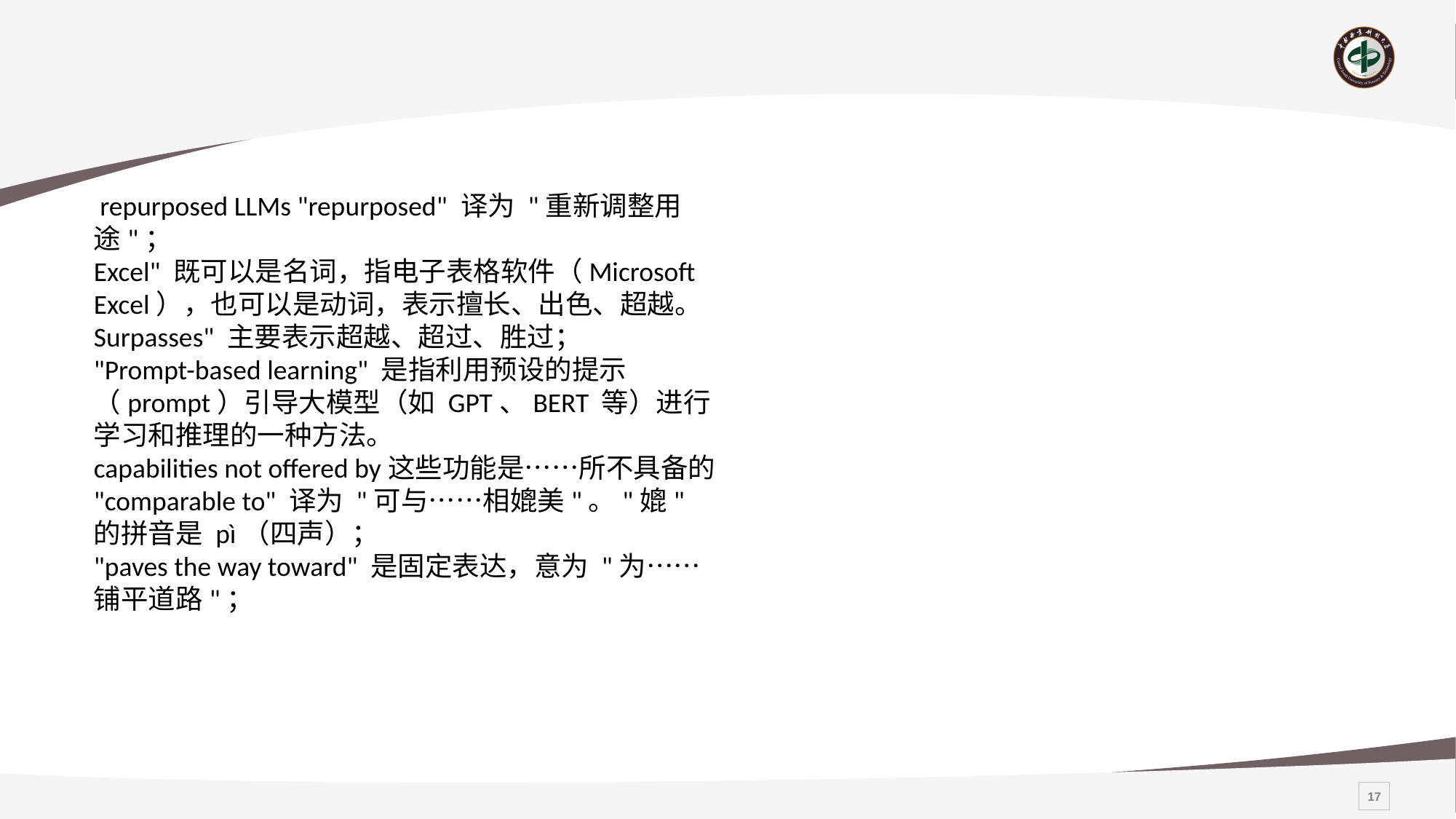

#
 repurposed LLMs "repurposed" 译为 "重新调整用途"；
Excel" 既可以是名词，指电子表格软件（Microsoft Excel），也可以是动词，表示擅长、出色、超越。
Surpasses" 主要表示超越、超过、胜过；
"Prompt-based learning" 是指利用预设的提示（prompt）引导大模型（如 GPT、BERT 等）进行学习和推理的一种方法。
capabilities not offered by这些功能是……所不具备的
"comparable to" 译为 "可与……相媲美"。"媲" 的拼音是 pì（四声）；
"paves the way toward" 是固定表达，意为 "为……铺平道路"；